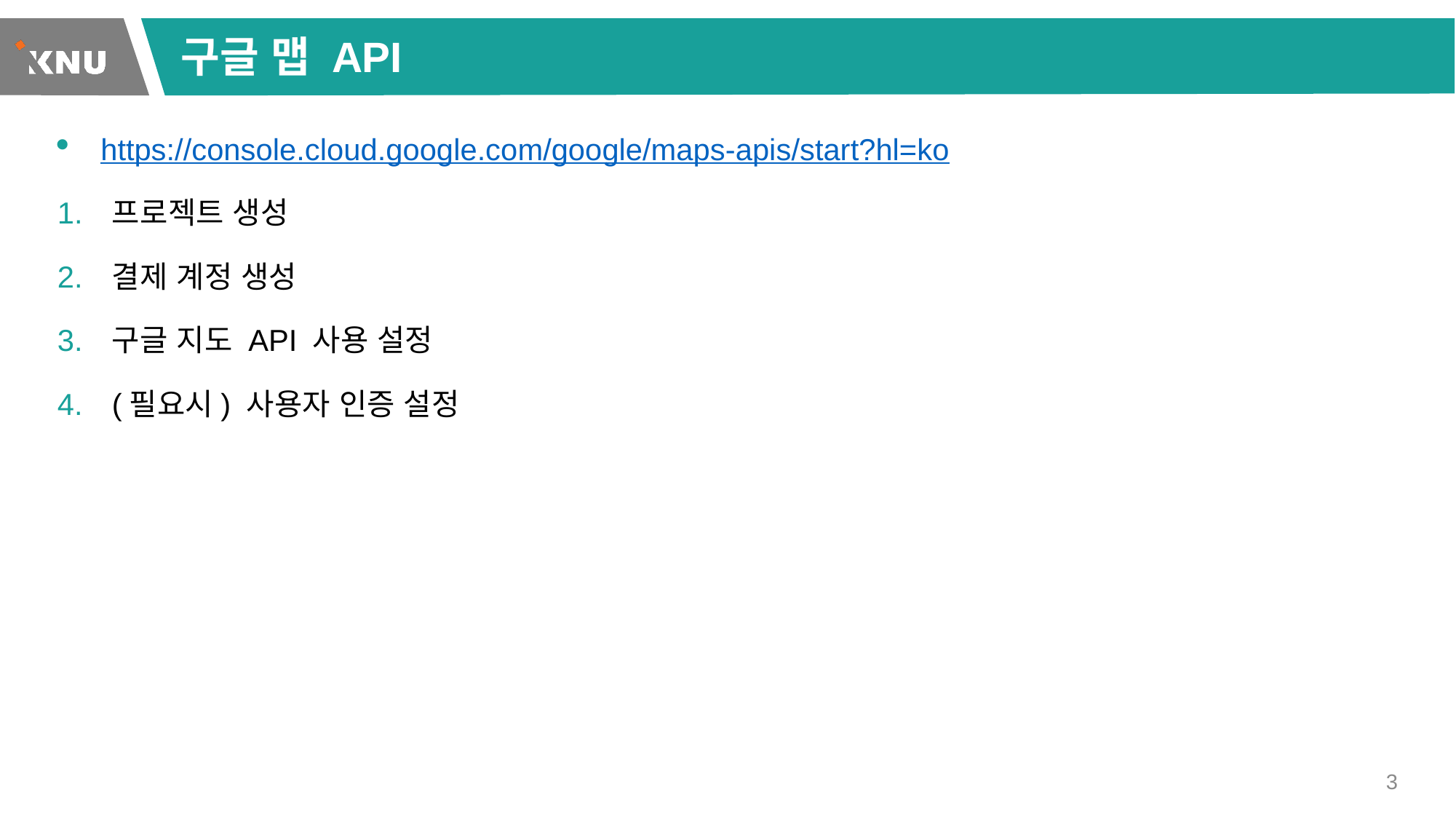

# 구글 맵 API
https://console.cloud.google.com/google/maps-apis/start?hl=ko
프로젝트 생성
결제 계정 생성
구글 지도 API 사용 설정
(필요시) 사용자 인증 설정
3